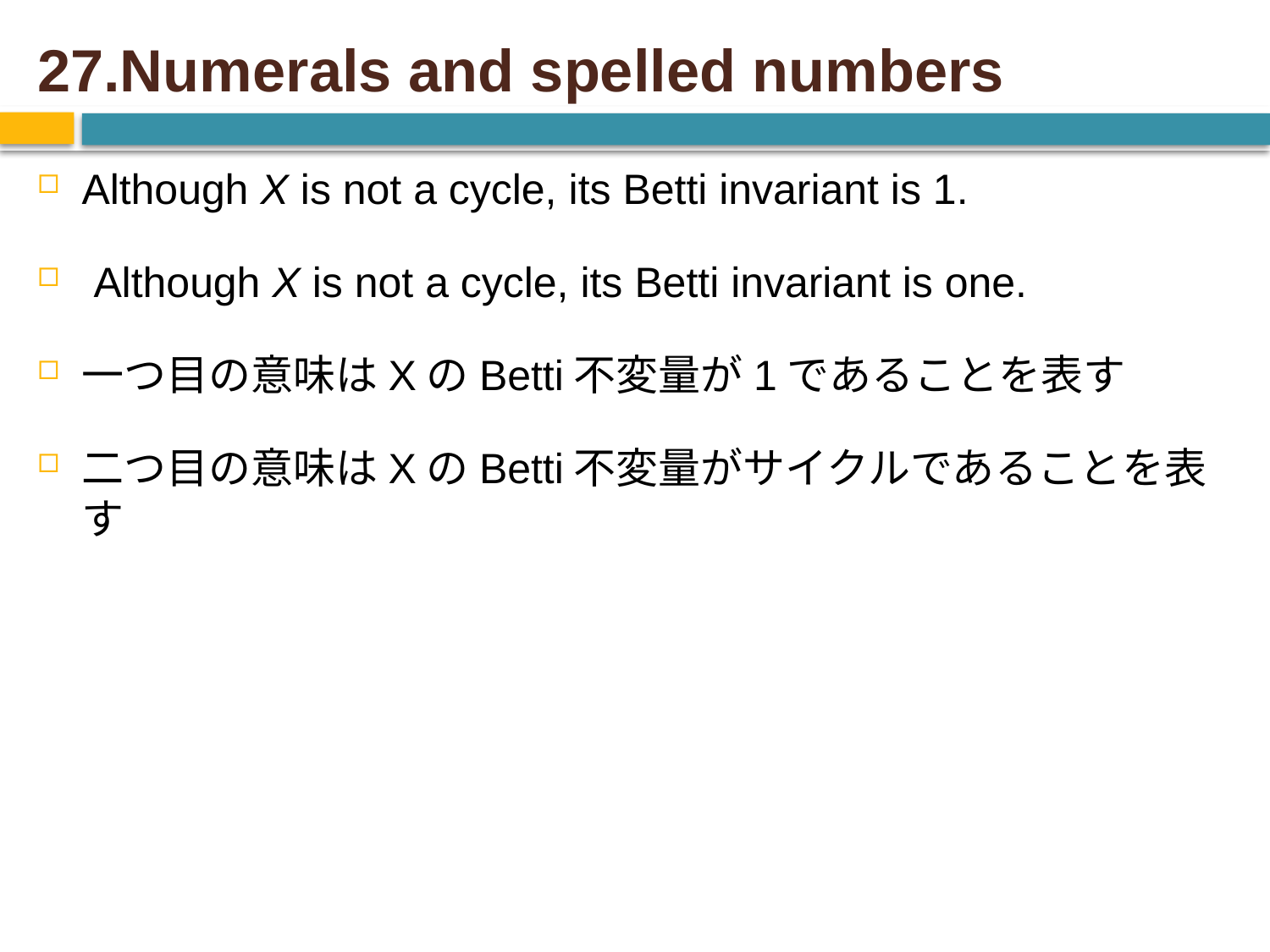

# 27.Numerals and spelled numbers
Although X is not a cycle, its Betti invariant is 1.
 Although X is not a cycle, its Betti invariant is one.
一つ目の意味はXのBetti不変量が1であることを表す
二つ目の意味はXのBetti不変量がサイクルであることを表す